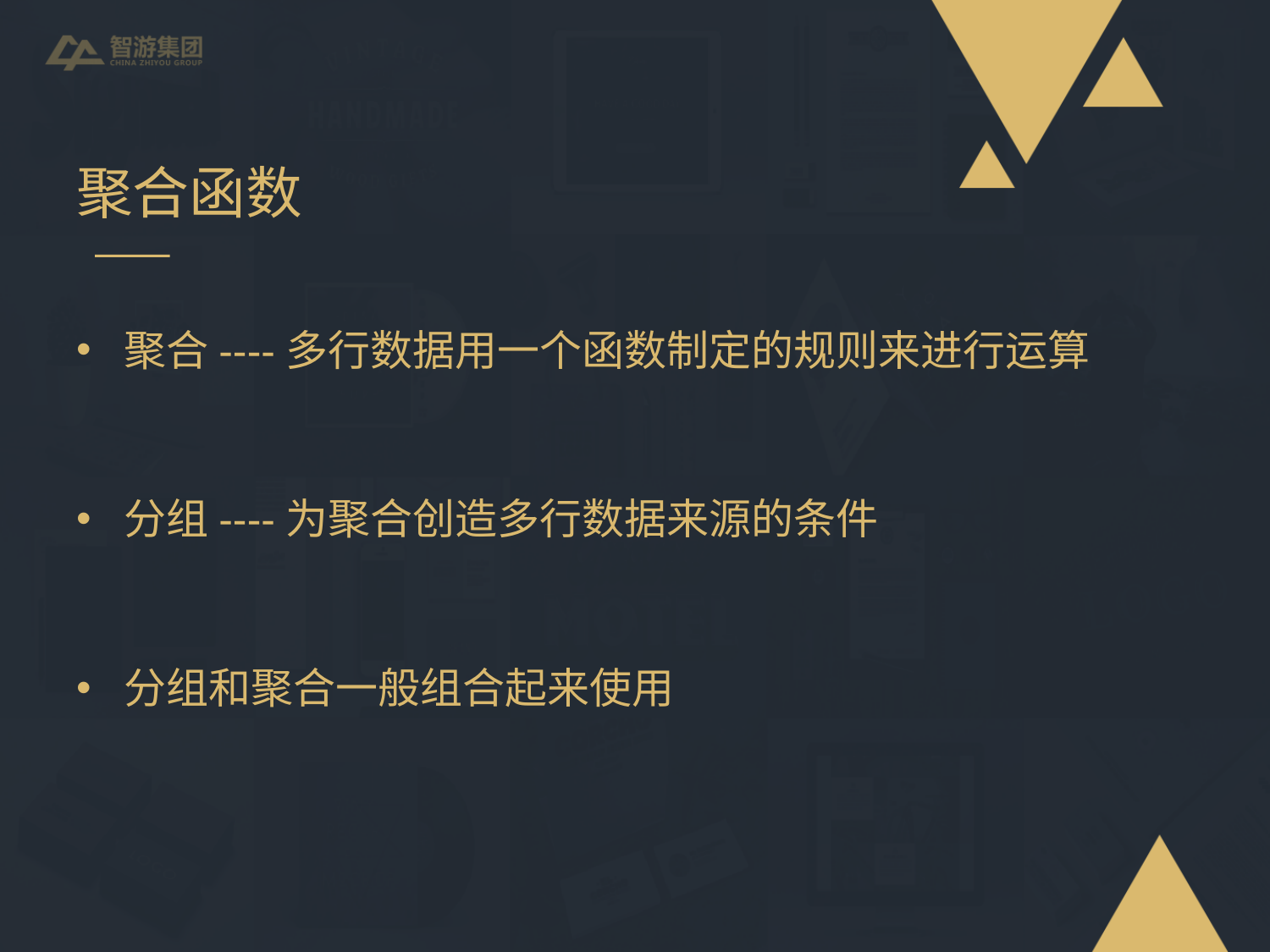

# 聚合函数
聚合----多行数据用一个函数制定的规则来进行运算

分组----为聚合创造多行数据来源的条件

分组和聚合一般组合起来使用